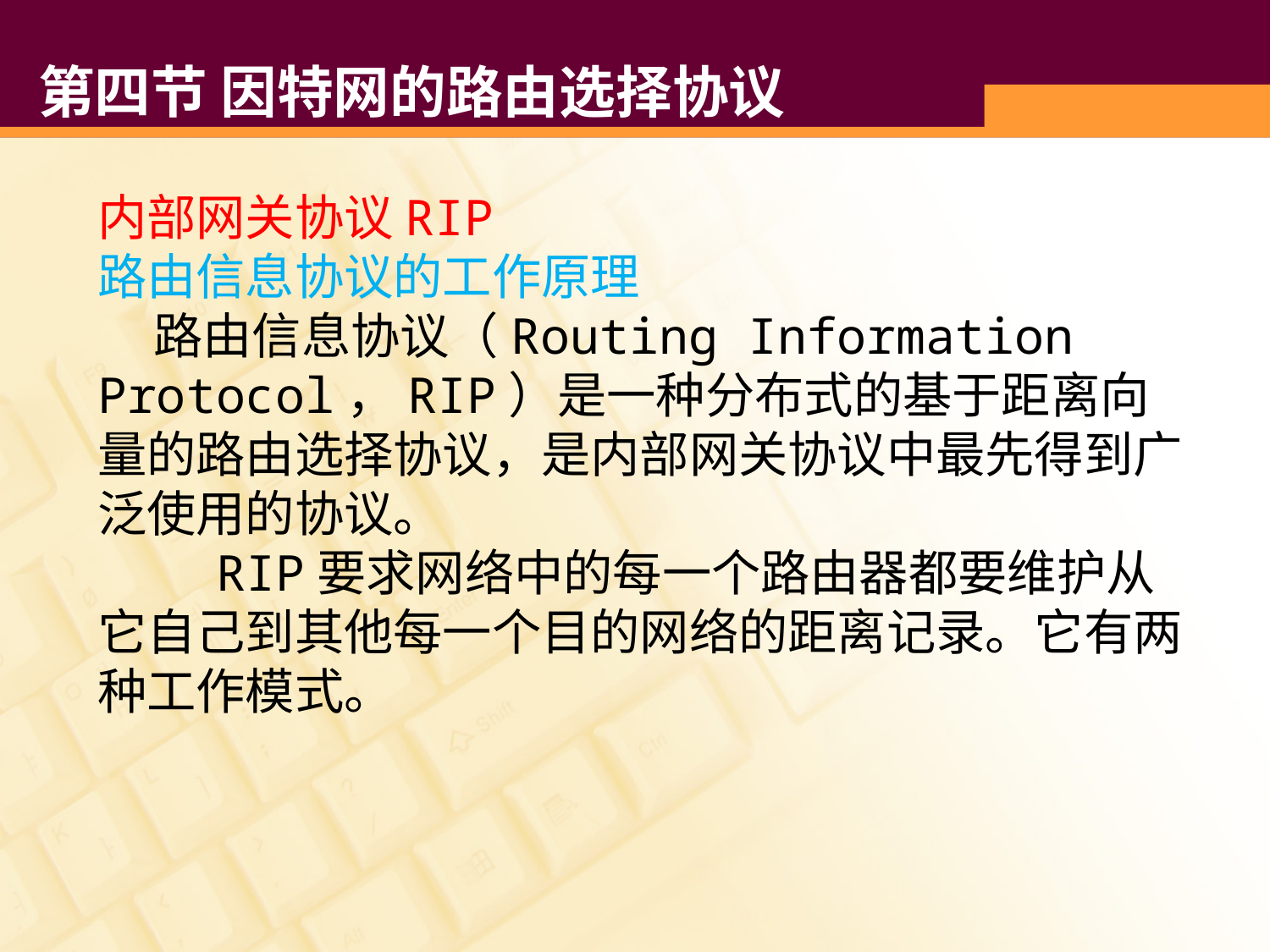

# 第四节 因特网的路由选择协议
内部网关协议RIP
路由信息协议的工作原理
    路由信息协议（Routing Information Protocol，RIP）是一种分布式的基于距离向量的路由选择协议，是内部网关协议中最先得到广泛使用的协议。
    RIP要求网络中的每一个路由器都要维护从它自己到其他每一个目的网络的距离记录。它有两种工作模式。